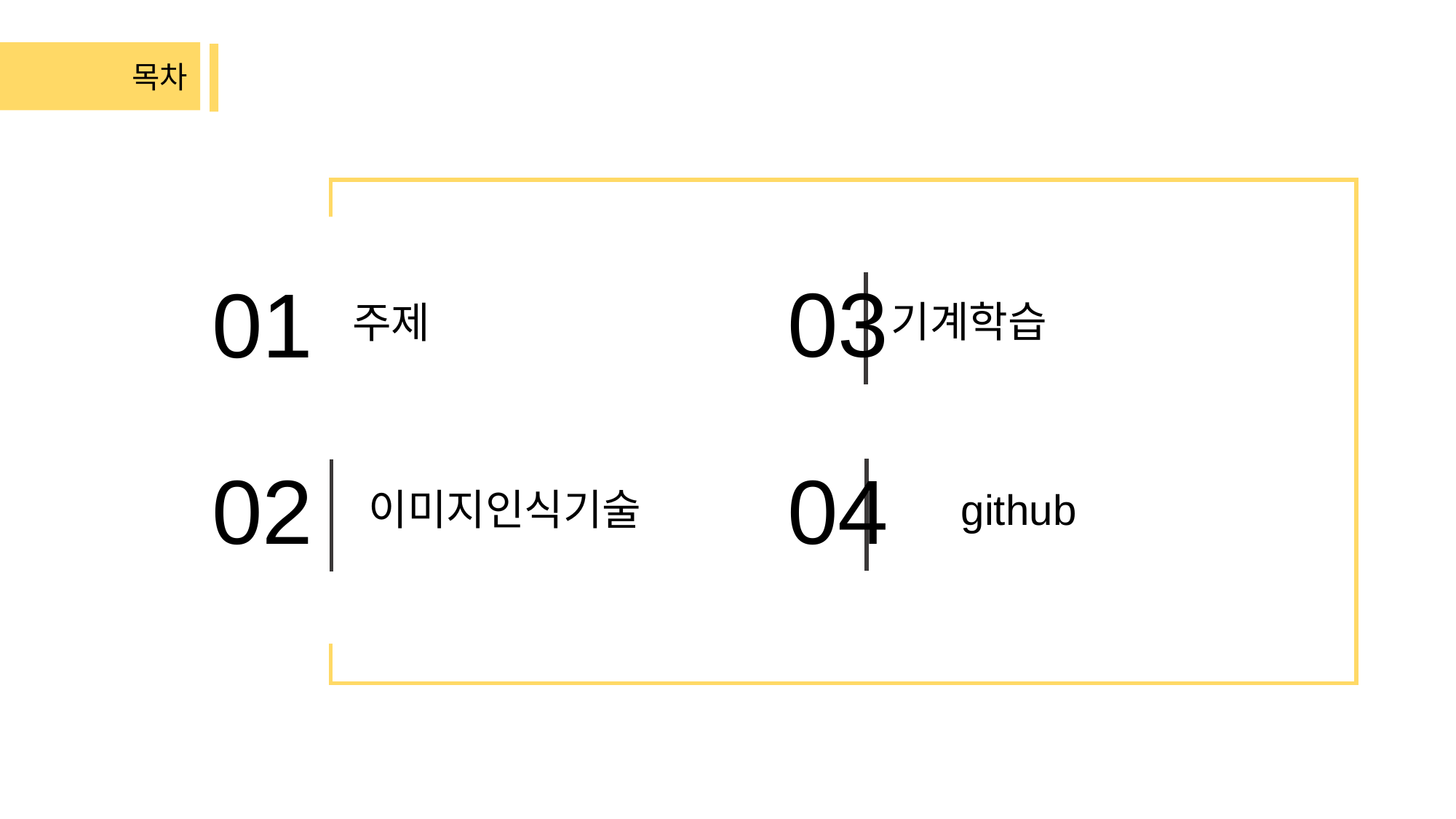

목차

03
기계학습
04
github
01
주제
02
이미지인식기술